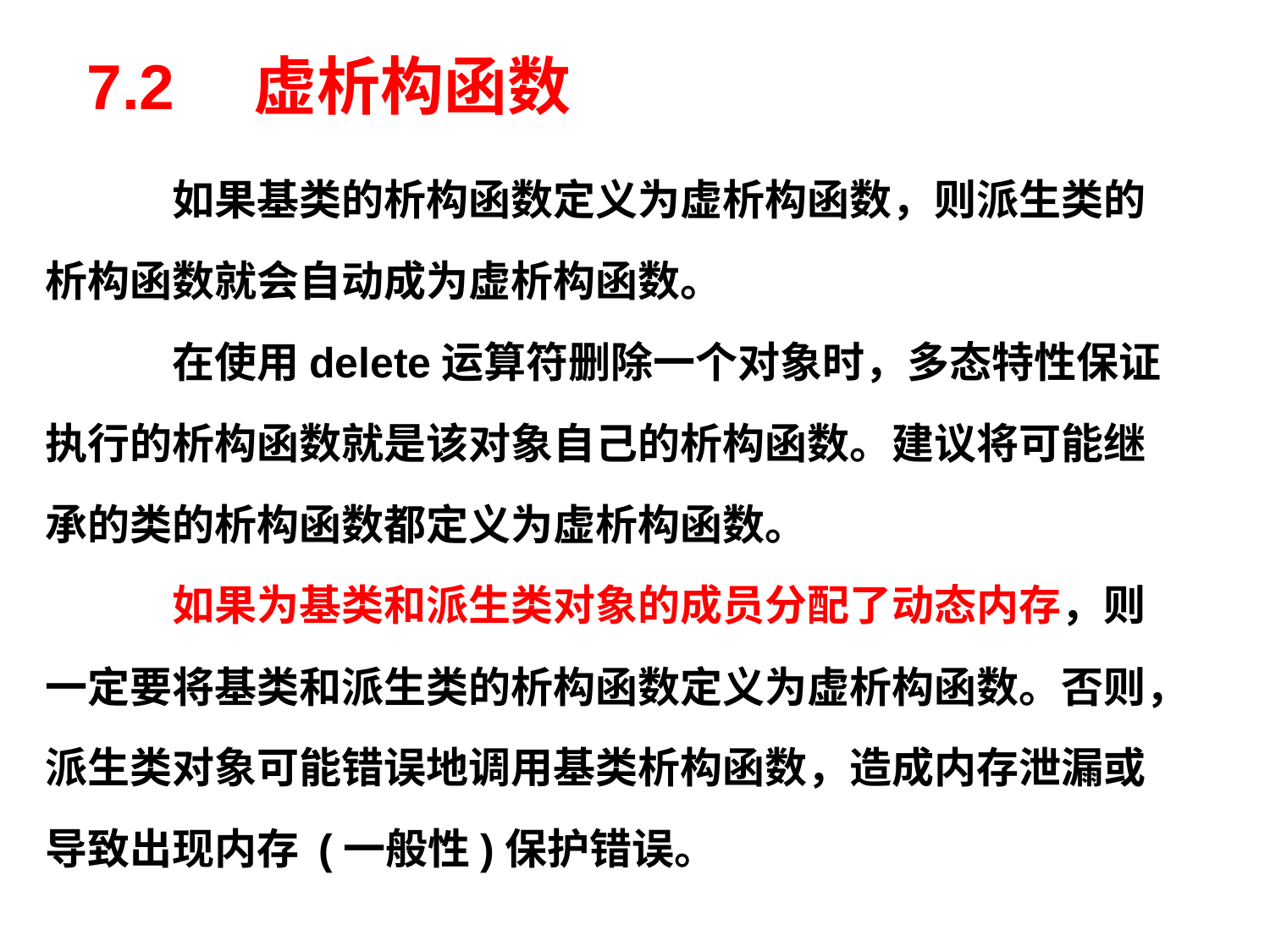

# 7.2　虚析构函数
	如果基类的析构函数定义为虚析构函数，则派生类的析构函数就会自动成为虚析构函数。
	在使用delete运算符删除一个对象时，多态特性保证执行的析构函数就是该对象自己的析构函数。建议将可能继承的类的析构函数都定义为虚析构函数。
	如果为基类和派生类对象的成员分配了动态内存，则一定要将基类和派生类的析构函数定义为虚析构函数。否则，派生类对象可能错误地调用基类析构函数，造成内存泄漏或导致出现内存 (一般性)保护错误。